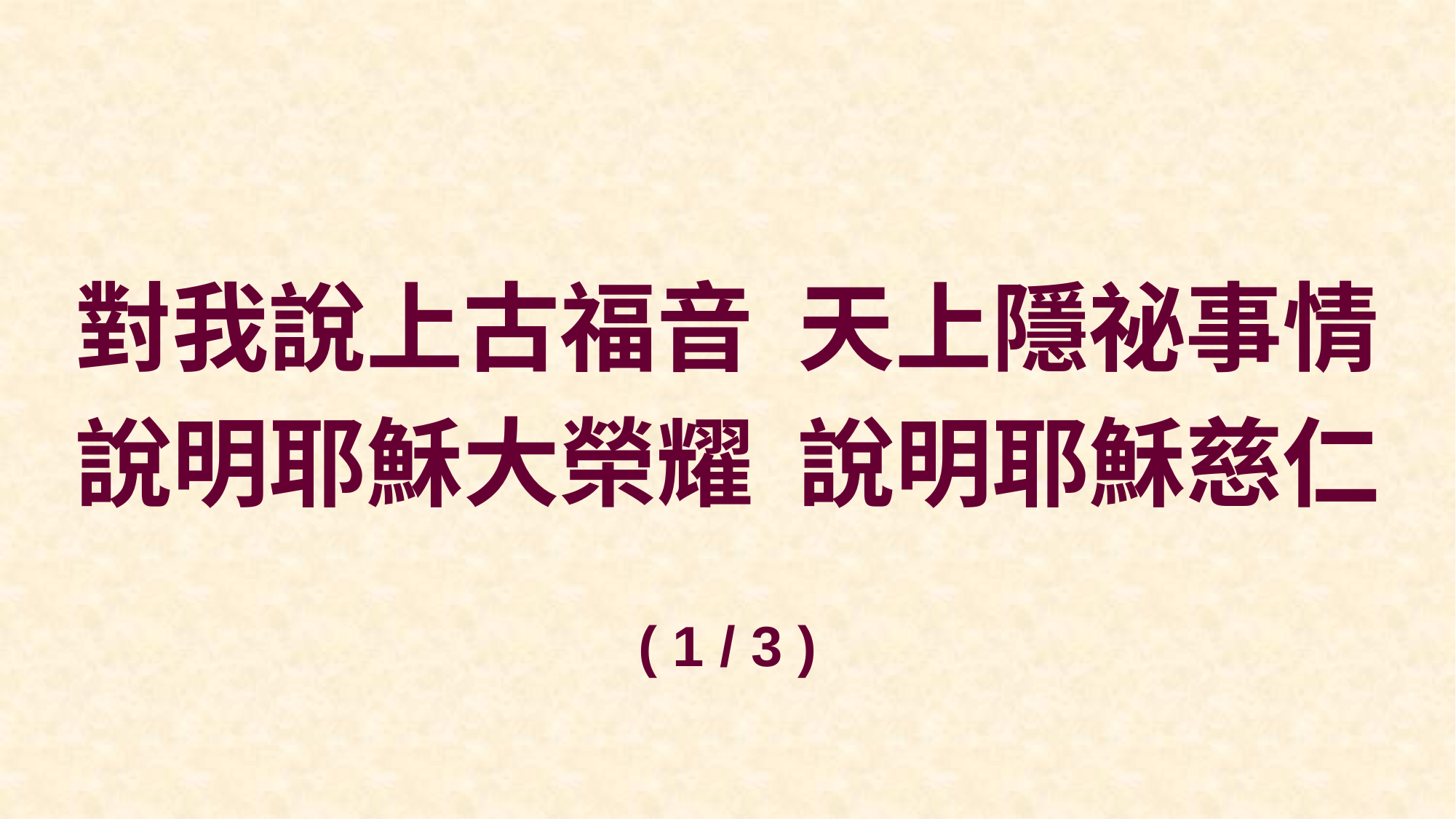

對我說上古福音  天上隱祕事情
說明耶穌大榮耀  說明耶穌慈仁
( 1 / 3 )